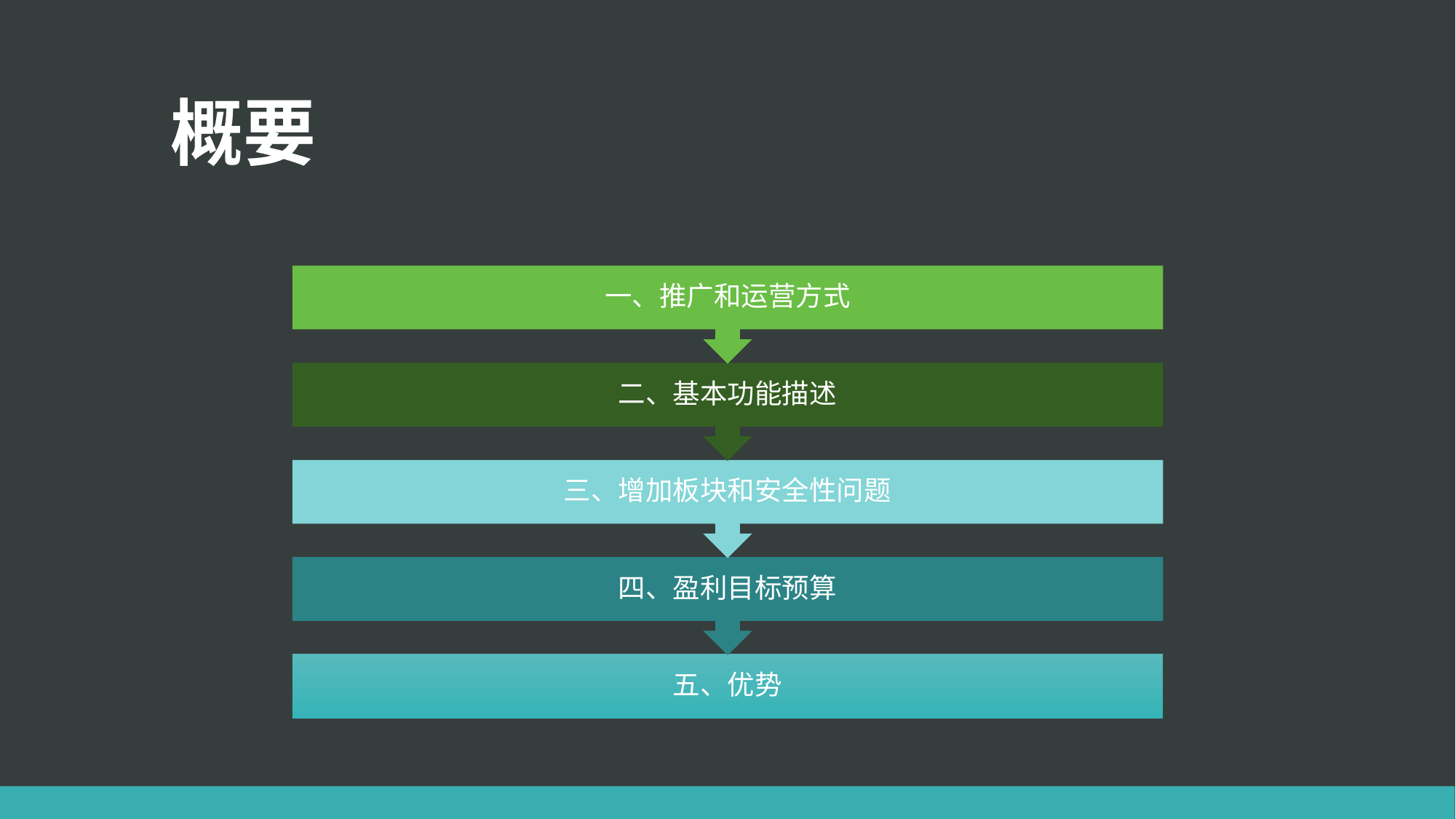

# 概要
五、优势
四、盈利目标预算
三、增加板块和安全性问题
二、基本功能描述
一、推广和运营方式